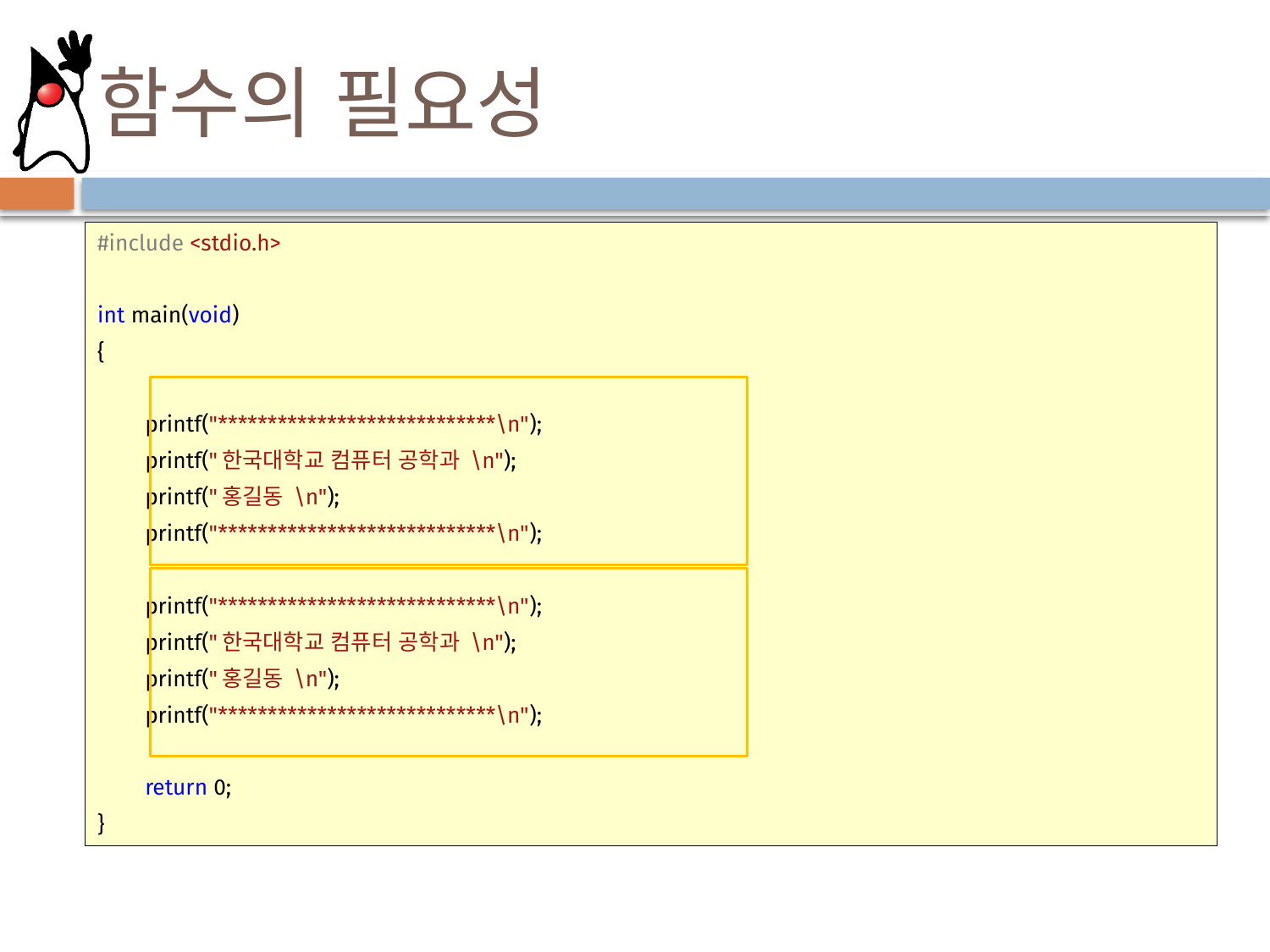

# 함수의 필요성
#include <stdio.h>

int main(void)
{

        printf("****************************\n");
        printf("한국대학교 컴퓨터 공학과 \n");
        printf("홍길동 \n");
        printf("****************************\n");

        printf("****************************\n");
        printf("한국대학교 컴퓨터 공학과 \n");
        printf("홍길동 \n");
        printf("****************************\n");

        return 0;
}